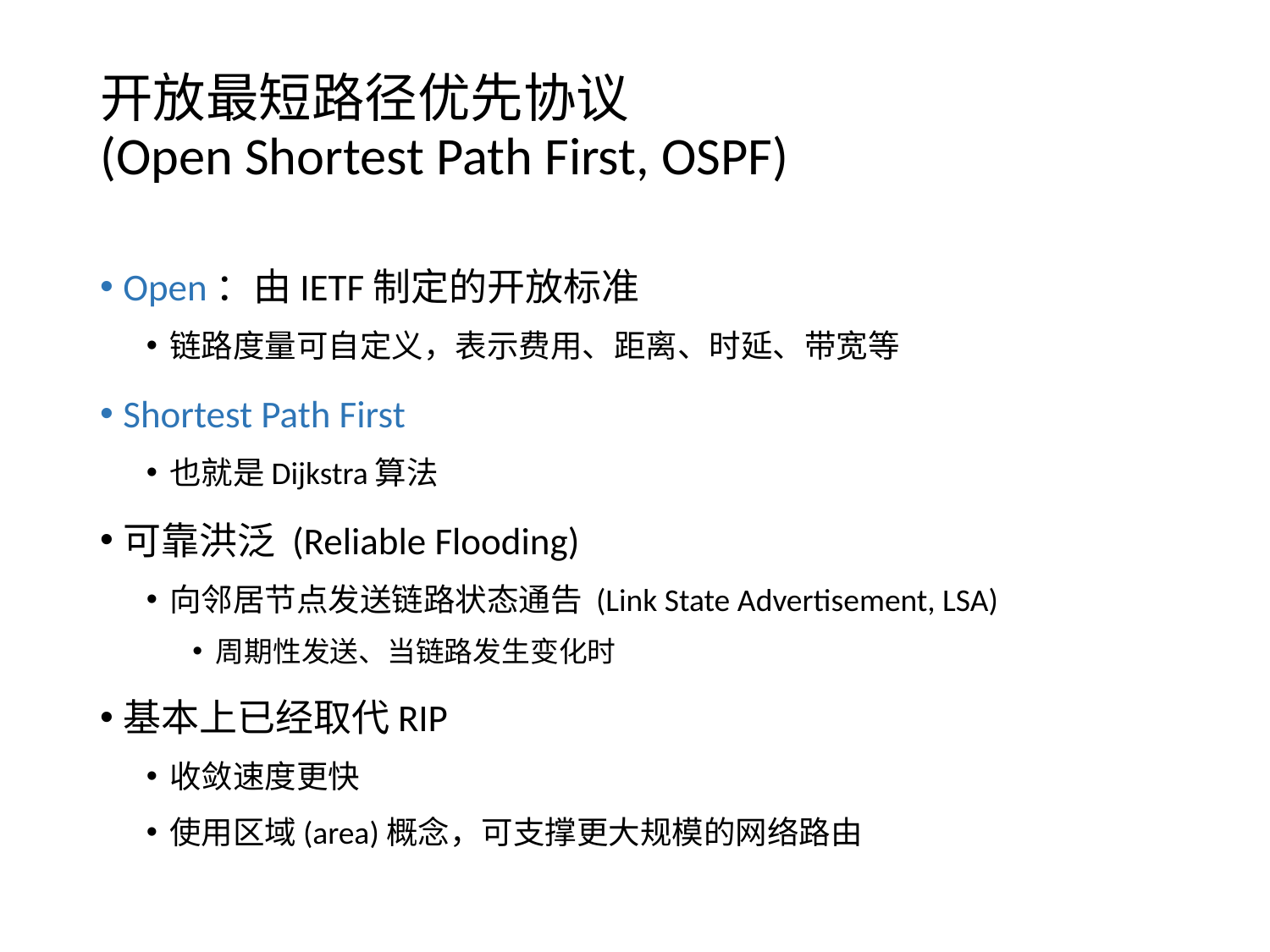

# 开放最短路径优先协议 (Open Shortest Path First, OSPF)
Open：由IETF制定的开放标准
链路度量可自定义，表示费用、距离、时延、带宽等
Shortest Path First
也就是Dijkstra算法
可靠洪泛 (Reliable Flooding)
向邻居节点发送链路状态通告 (Link State Advertisement, LSA)
周期性发送、当链路发生变化时
基本上已经取代RIP
收敛速度更快
使用区域(area)概念，可支撑更大规模的网络路由
25